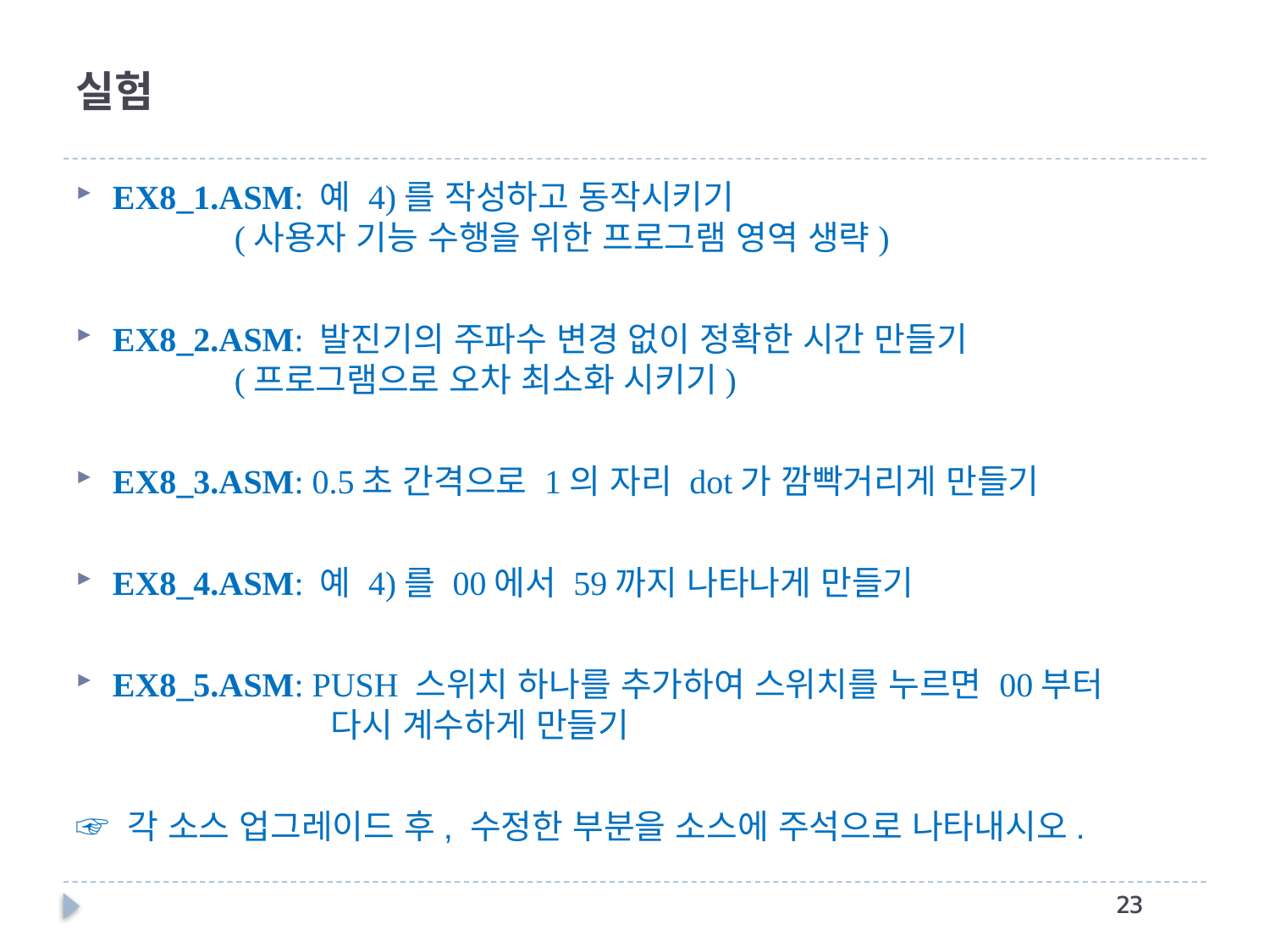

# 실험
EX8_1.ASM: 예 4)를 작성하고 동작시키기
		(사용자 기능 수행을 위한 프로그램 영역 생략)

EX8_2.ASM: 발진기의 주파수 변경 없이 정확한 시간 만들기
		(프로그램으로 오차 최소화 시키기)

EX8_3.ASM: 0.5초 간격으로 1의 자리 dot가 깜빡거리게 만들기

EX8_4.ASM: 예 4)를 00에서 59까지 나타나게 만들기

EX8_5.ASM: PUSH 스위치 하나를 추가하여 스위치를 누르면 00부터
                       다시 계수하게 만들기

☞ 각 소스 업그레이드 후, 수정한 부분을 소스에 주석으로 나타내시오.

23